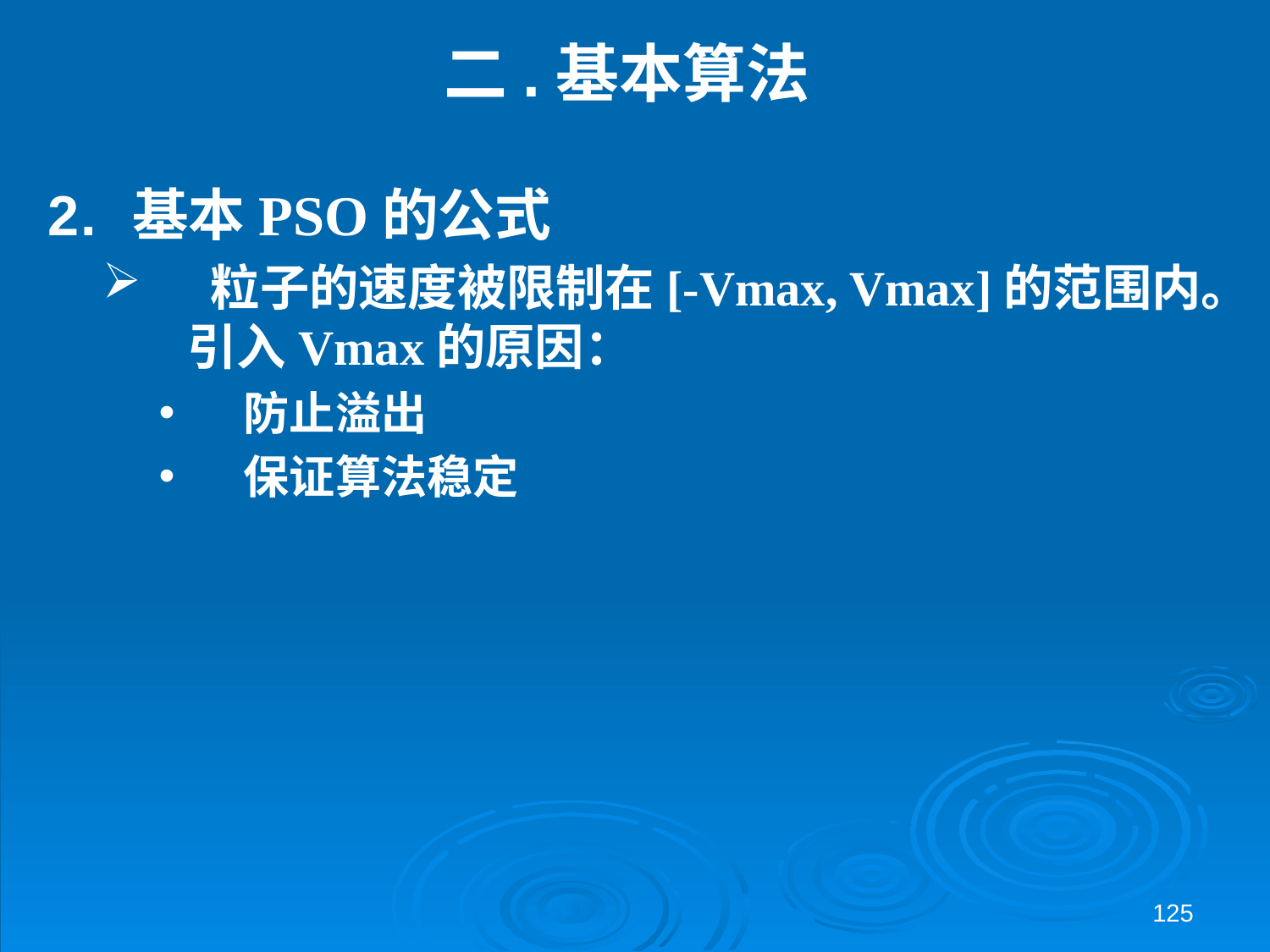

# 二.基本算法
基本PSO的公式
 粒子的速度被限制在[-Vmax, Vmax]的范围内。引入Vmax的原因：
防止溢出
保证算法稳定

125